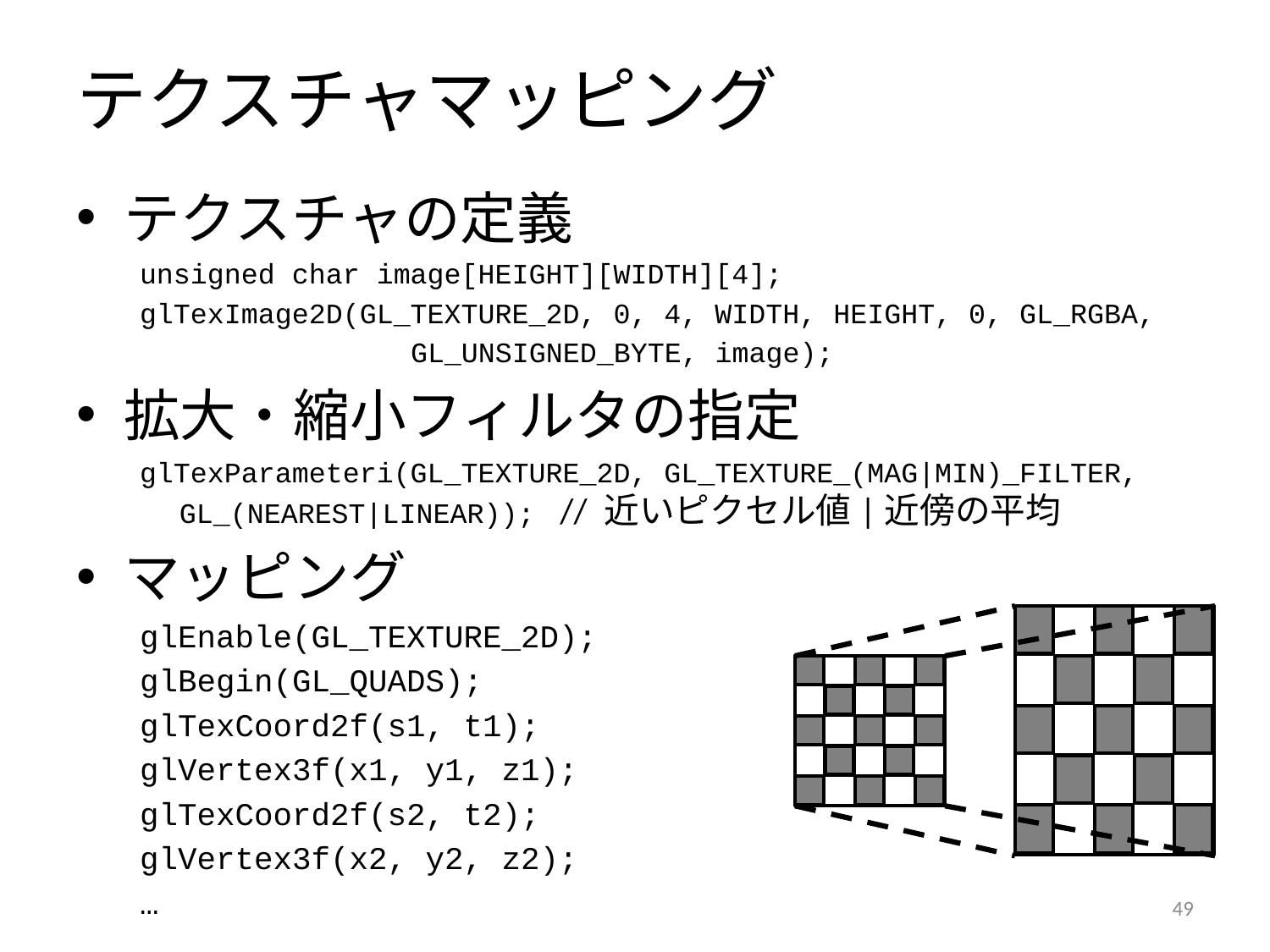

# テクスチャマッピング
テクスチャの定義
unsigned char image[HEIGHT][WIDTH][4];
glTexImage2D(GL_TEXTURE_2D, 0, 4, WIDTH, HEIGHT, 0, GL_RGBA,
                GL_UNSIGNED_BYTE, image);
拡大・縮小フィルタの指定
glTexParameteri(GL_TEXTURE_2D, GL_TEXTURE_(MAG|MIN)_FILTER, GL_(NEAREST|LINEAR));  // 近いピクセル値|近傍の平均
マッピング
glEnable(GL_TEXTURE_2D);
glBegin(GL_QUADS);
glTexCoord2f(s1, t1);
glVertex3f(x1, y1, z1);
glTexCoord2f(s2, t2);
glVertex3f(x2, y2, z2);
…

49